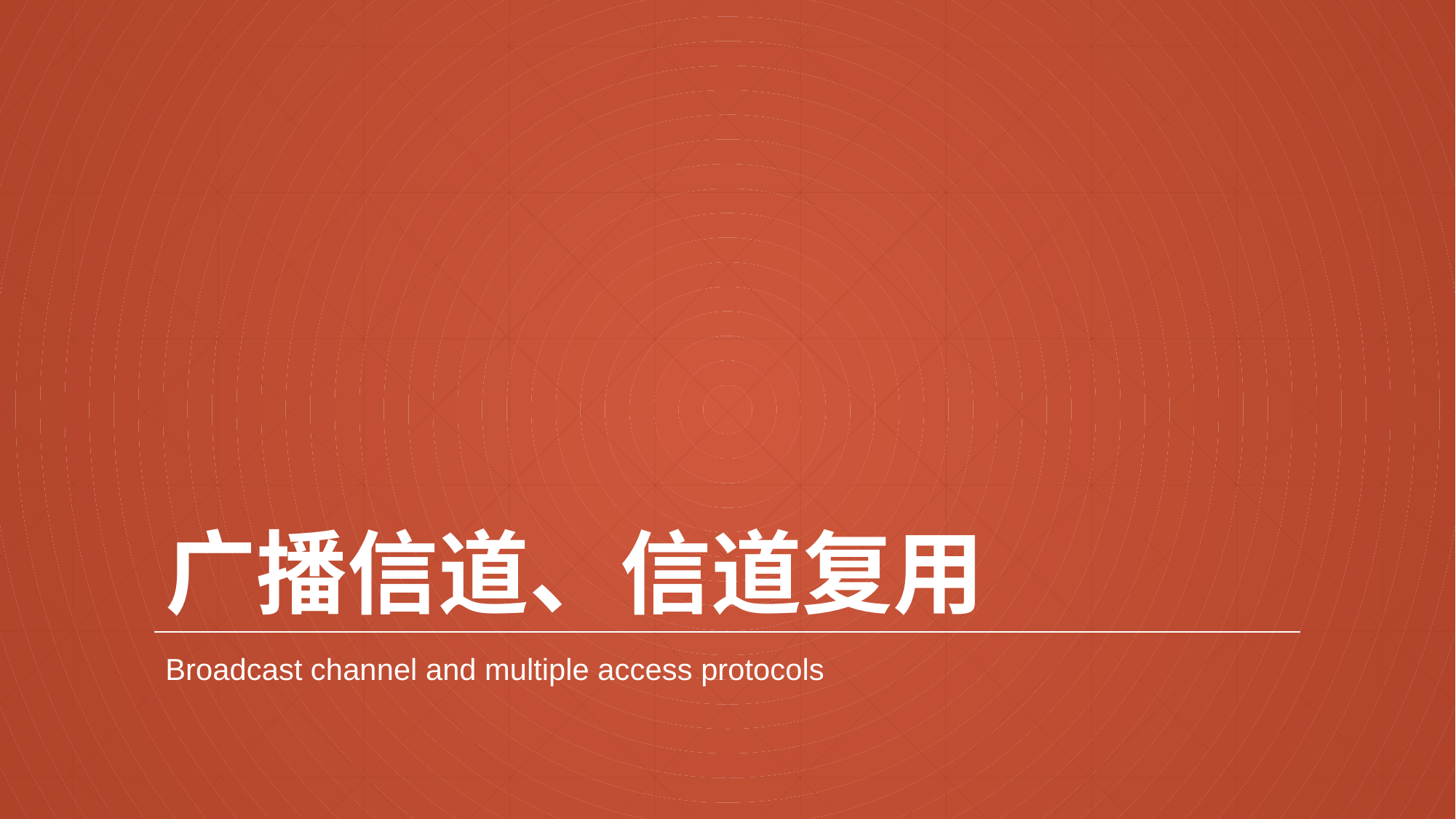

# 广播信道、信道复用
Broadcast channel and multiple access protocols